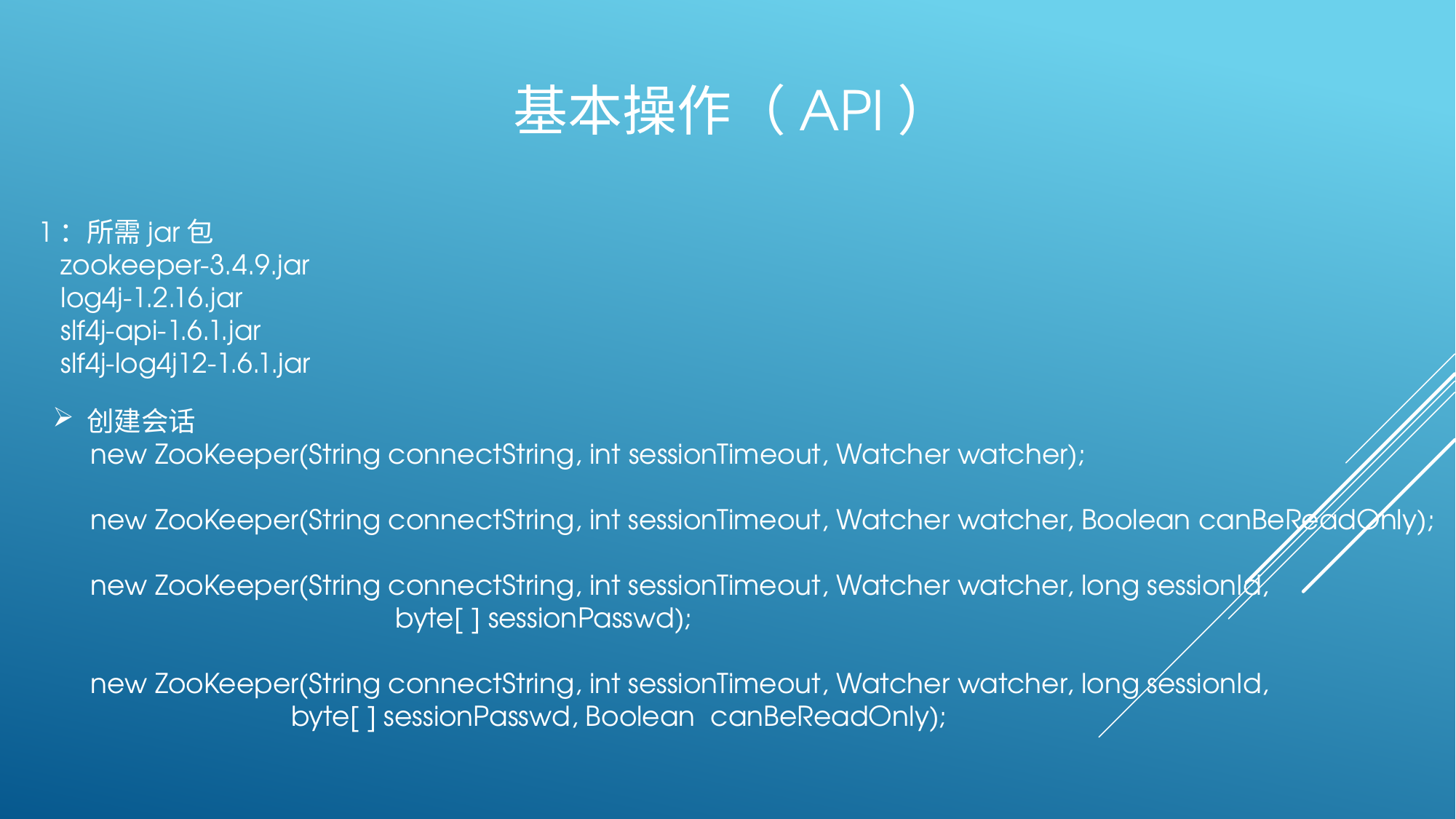

# 基本操作（API）
1：所需jar包
   zookeeper-3.4.9.jar
   log4j-1.2.16.jar
   slf4j-api-1.6.1.jar
   slf4j-log4j12-1.6.1.jar
创建会话
     new ZooKeeper(String connectString, int sessionTimeout, Watcher watcher);

     new ZooKeeper(String connectString, int sessionTimeout, Watcher watcher, Boolean canBeReadOnly);

     new ZooKeeper(String connectString, int sessionTimeout, Watcher watcher, long sessionId, 				  byte[ ] sessionPasswd);

     new ZooKeeper(String connectString, int sessionTimeout, Watcher watcher, long sessionId,                        	                 byte[ ] sessionPasswd, Boolean  canBeReadOnly);